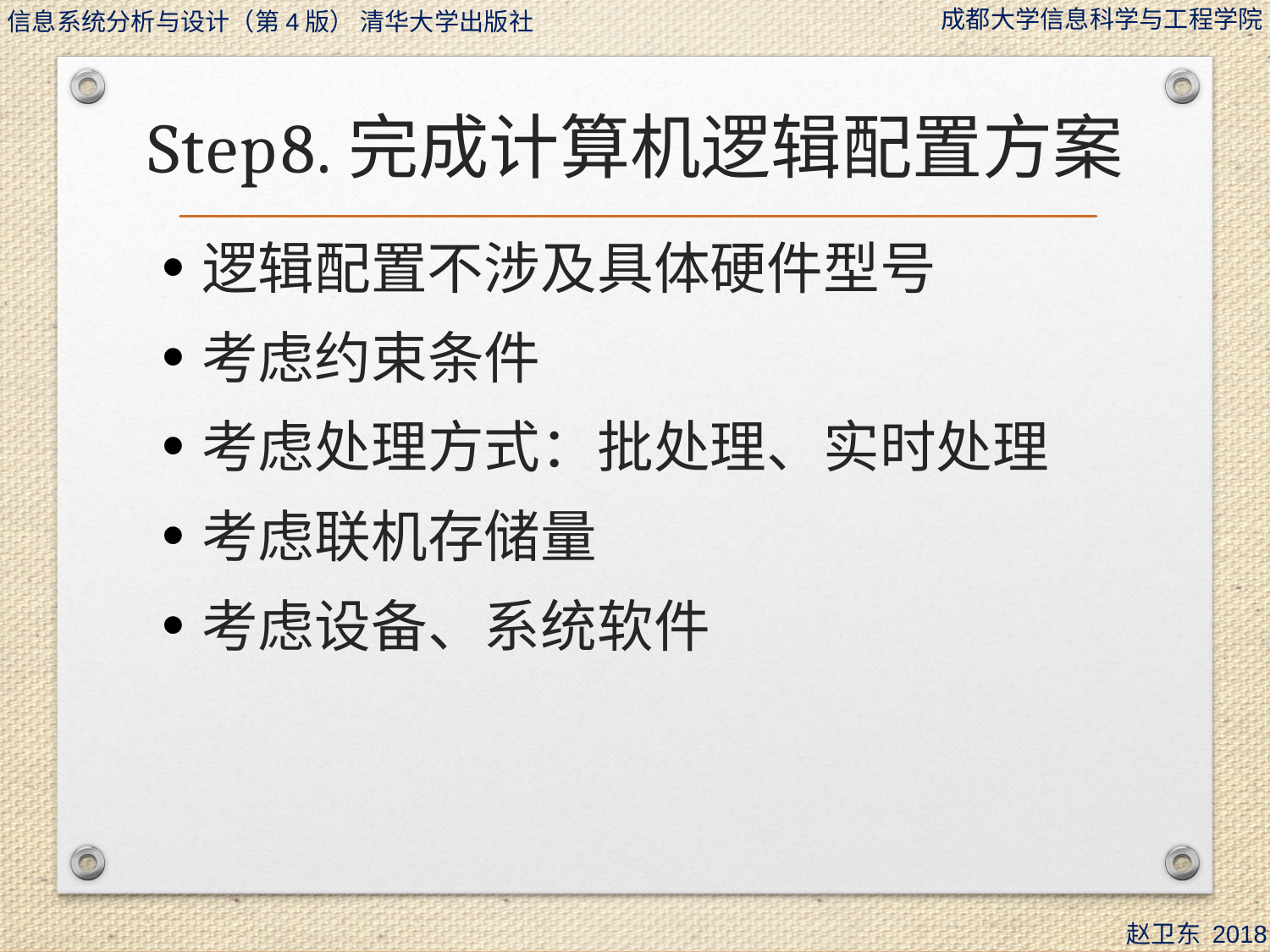

# Step8.完成计算机逻辑配置方案
逻辑配置不涉及具体硬件型号
考虑约束条件
考虑处理方式：批处理、实时处理
考虑联机存储量
考虑设备、系统软件